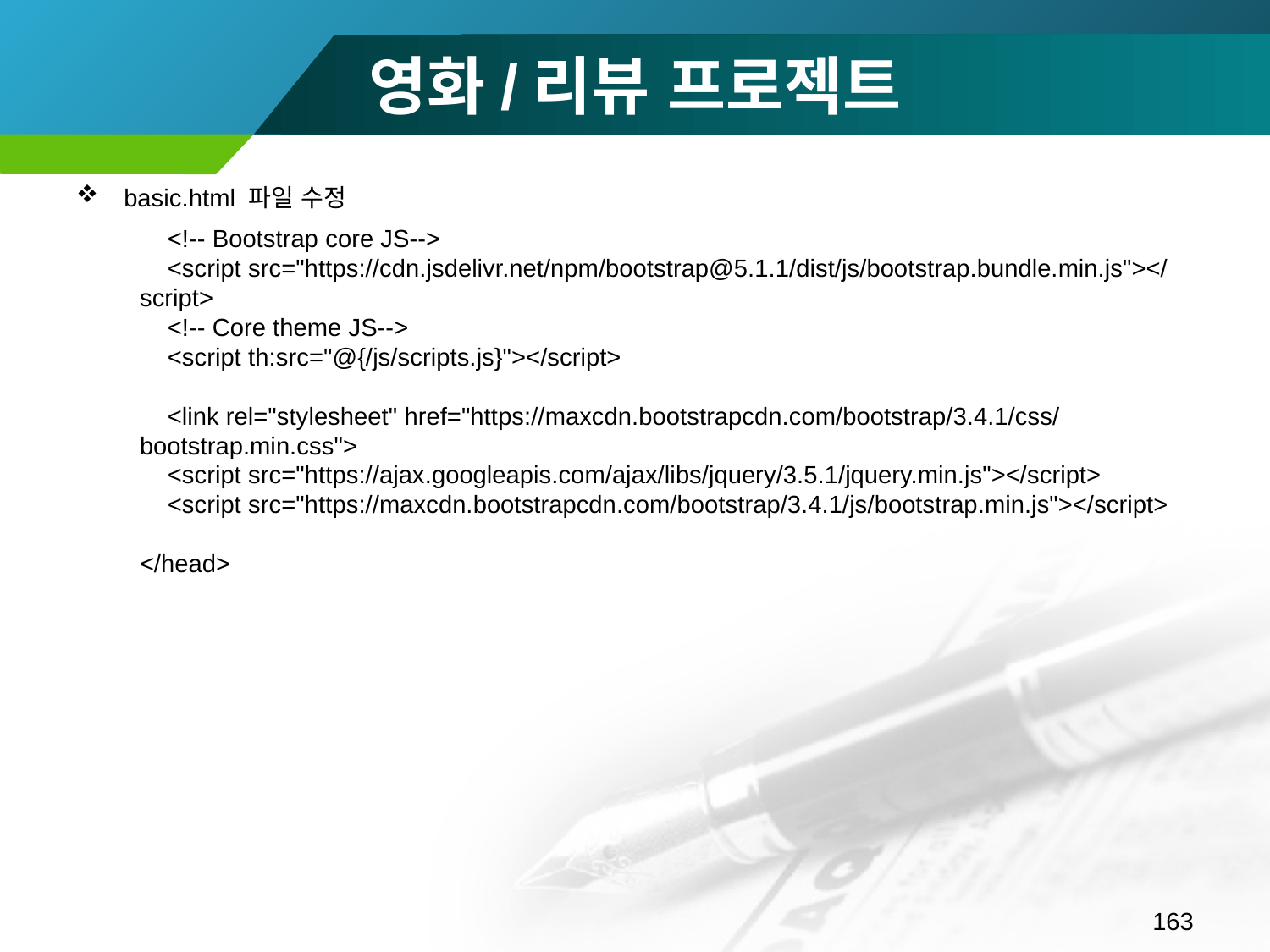

# 영화/리뷰 프로젝트
basic.html 파일 수정
    <!-- Bootstrap core JS-->
    <script src="https://cdn.jsdelivr.net/npm/bootstrap@5.1.1/dist/js/bootstrap.bundle.min.js"></script>
    <!-- Core theme JS-->
    <script th:src="@{/js/scripts.js}"></script>

    <link rel="stylesheet" href="https://maxcdn.bootstrapcdn.com/bootstrap/3.4.1/css/bootstrap.min.css">
    <script src="https://ajax.googleapis.com/ajax/libs/jquery/3.5.1/jquery.min.js"></script>
    <script src="https://maxcdn.bootstrapcdn.com/bootstrap/3.4.1/js/bootstrap.min.js"></script>

</head>

163